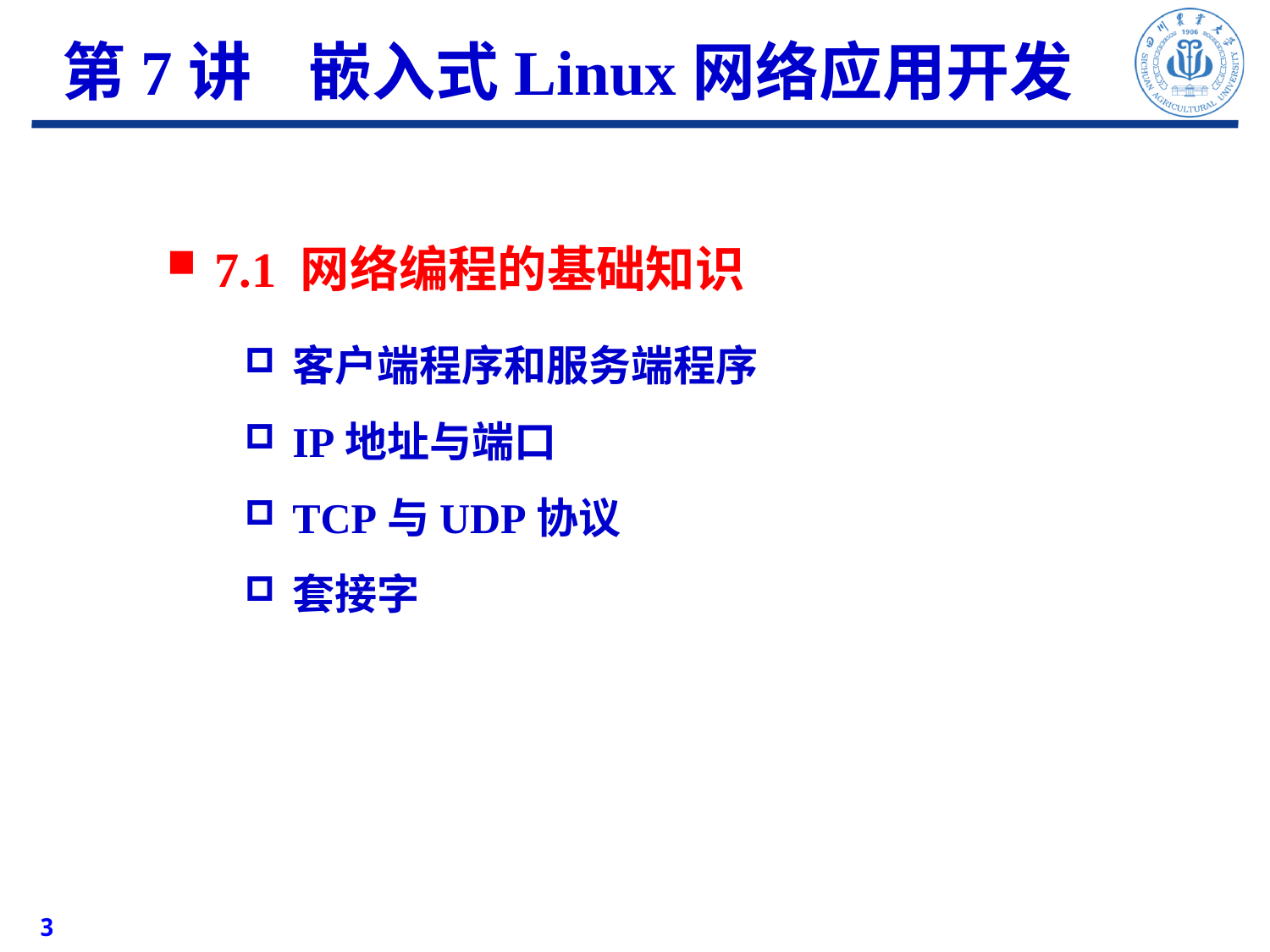

第7讲    嵌入式Linux网络应用开发
7.1 网络编程的基础知识
客户端程序和服务端程序
IP地址与端口
TCP与UDP协议
套接字